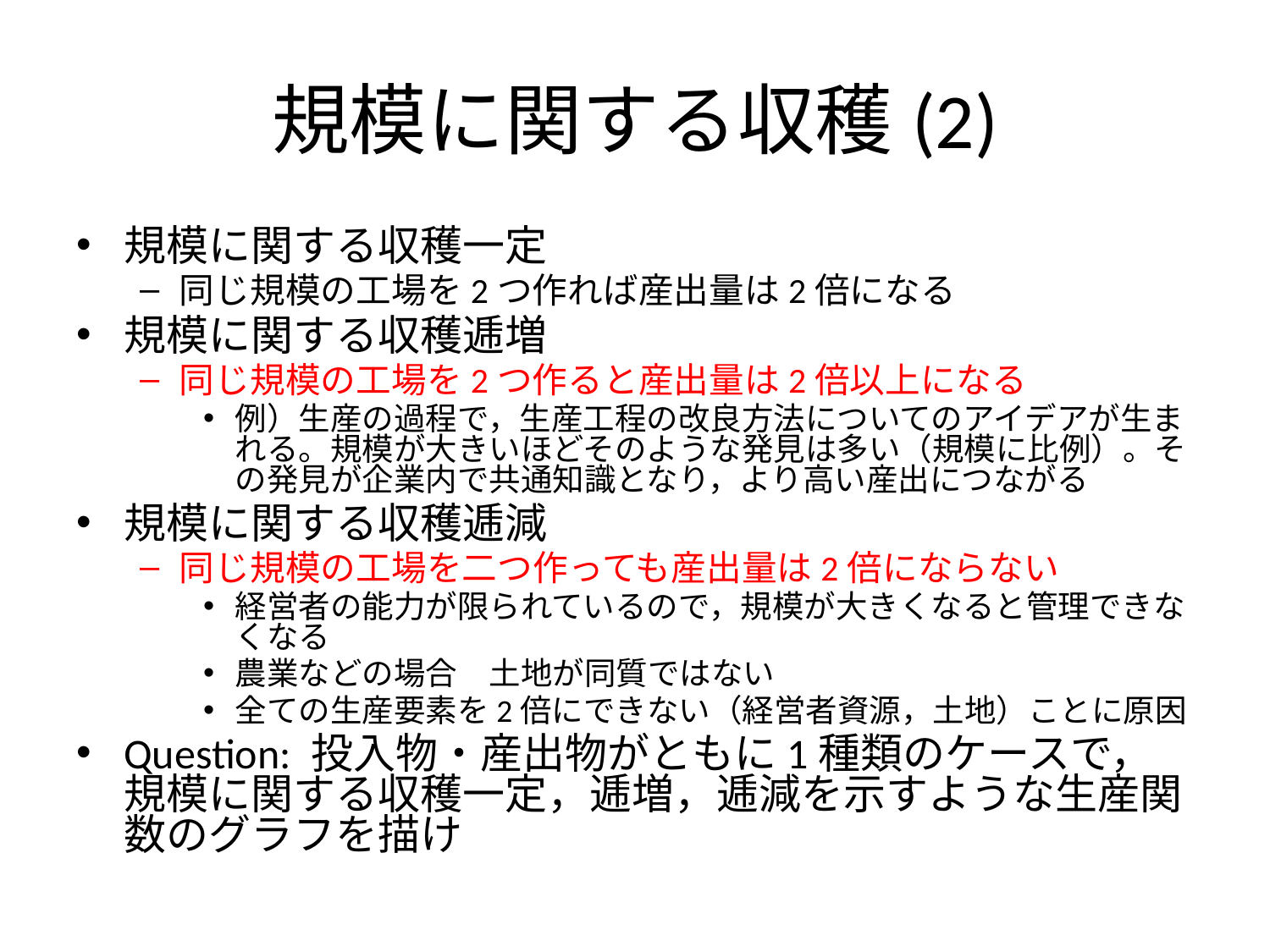

# 規模に関する収穫(2)
規模に関する収穫一定
同じ規模の工場を2つ作れば産出量は2倍になる
規模に関する収穫逓増
同じ規模の工場を2つ作ると産出量は2倍以上になる
例）生産の過程で，生産工程の改良方法についてのアイデアが生まれる。規模が大きいほどそのような発見は多い（規模に比例）。その発見が企業内で共通知識となり，より高い産出につながる
規模に関する収穫逓減
同じ規模の工場を二つ作っても産出量は2倍にならない
経営者の能力が限られているので，規模が大きくなると管理できなくなる
農業などの場合　土地が同質ではない
全ての生産要素を2倍にできない（経営者資源，土地）ことに原因
Question: 投入物・産出物がともに1種類のケースで，規模に関する収穫一定，逓増，逓減を示すような生産関数のグラフを描け